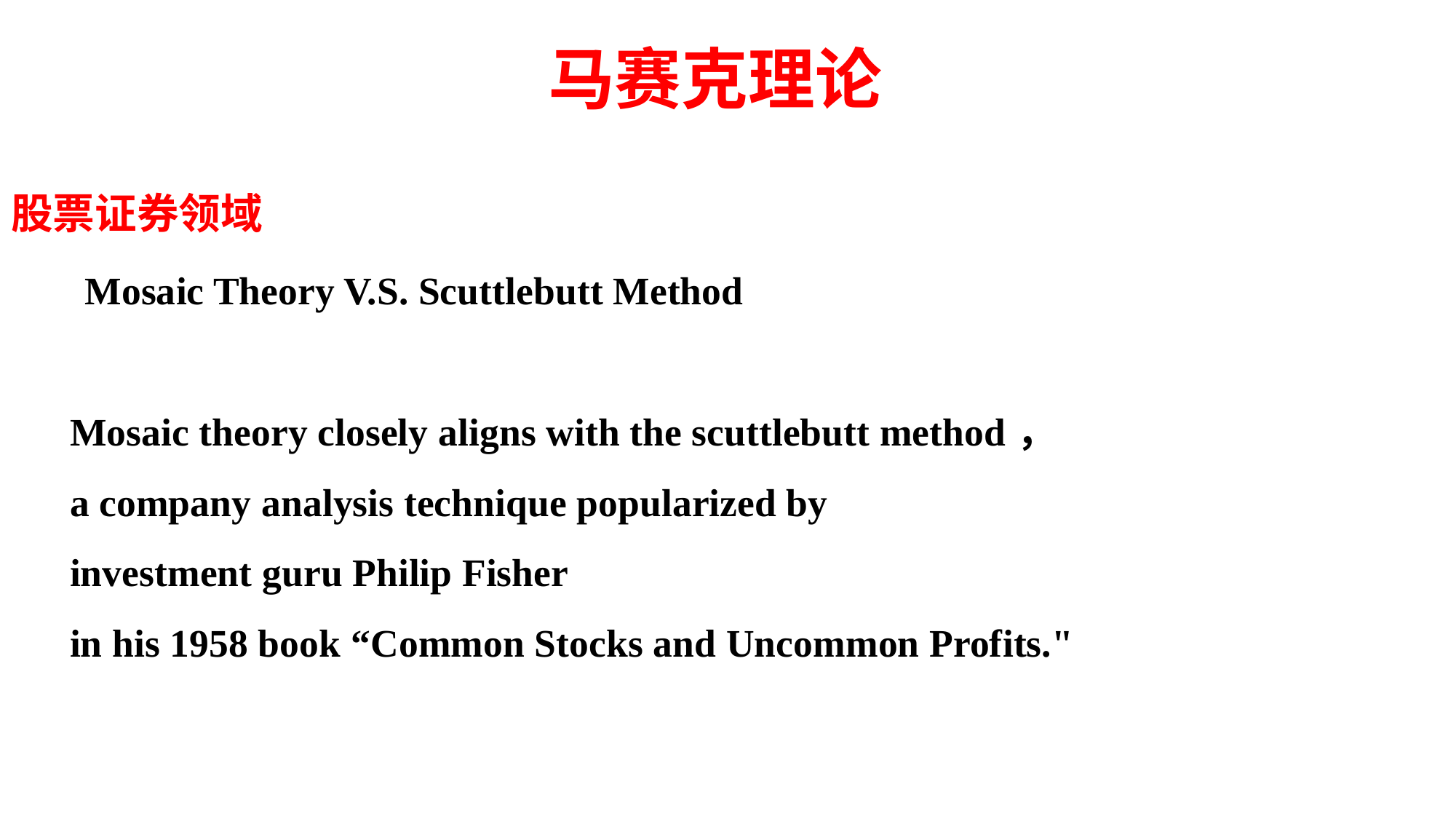

# 马赛克理论
股票证券领域
       Mosaic Theory V.S. Scuttlebutt Method

      Mosaic theory closely aligns with the scuttlebutt method，
      a company analysis technique popularized by
      investment guru Philip Fisher
      in his 1958 book “Common Stocks and Uncommon Profits."